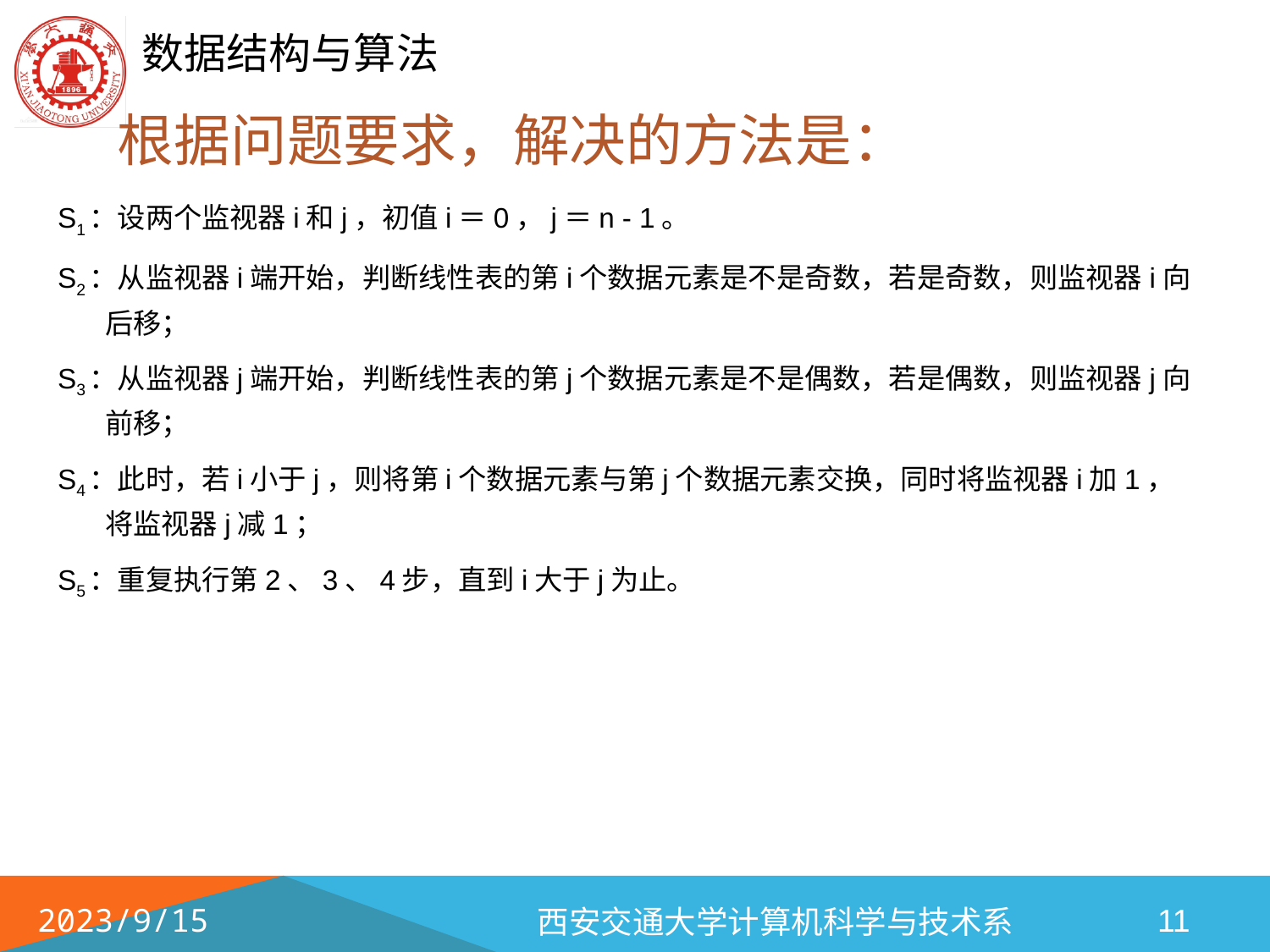

# 根据问题要求，解决的方法是：
S1：设两个监视器i和j，初值i＝0，j＝n - 1。
S2：从监视器i端开始，判断线性表的第i个数据元素是不是奇数，若是奇数，则监视器i向后移；
S3：从监视器j端开始，判断线性表的第j个数据元素是不是偶数，若是偶数，则监视器j向前移；
S4：此时，若i小于j，则将第i个数据元素与第j个数据元素交换，同时将监视器i加1，将监视器j减1；
S5：重复执行第2、3、4步，直到i大于j为止。